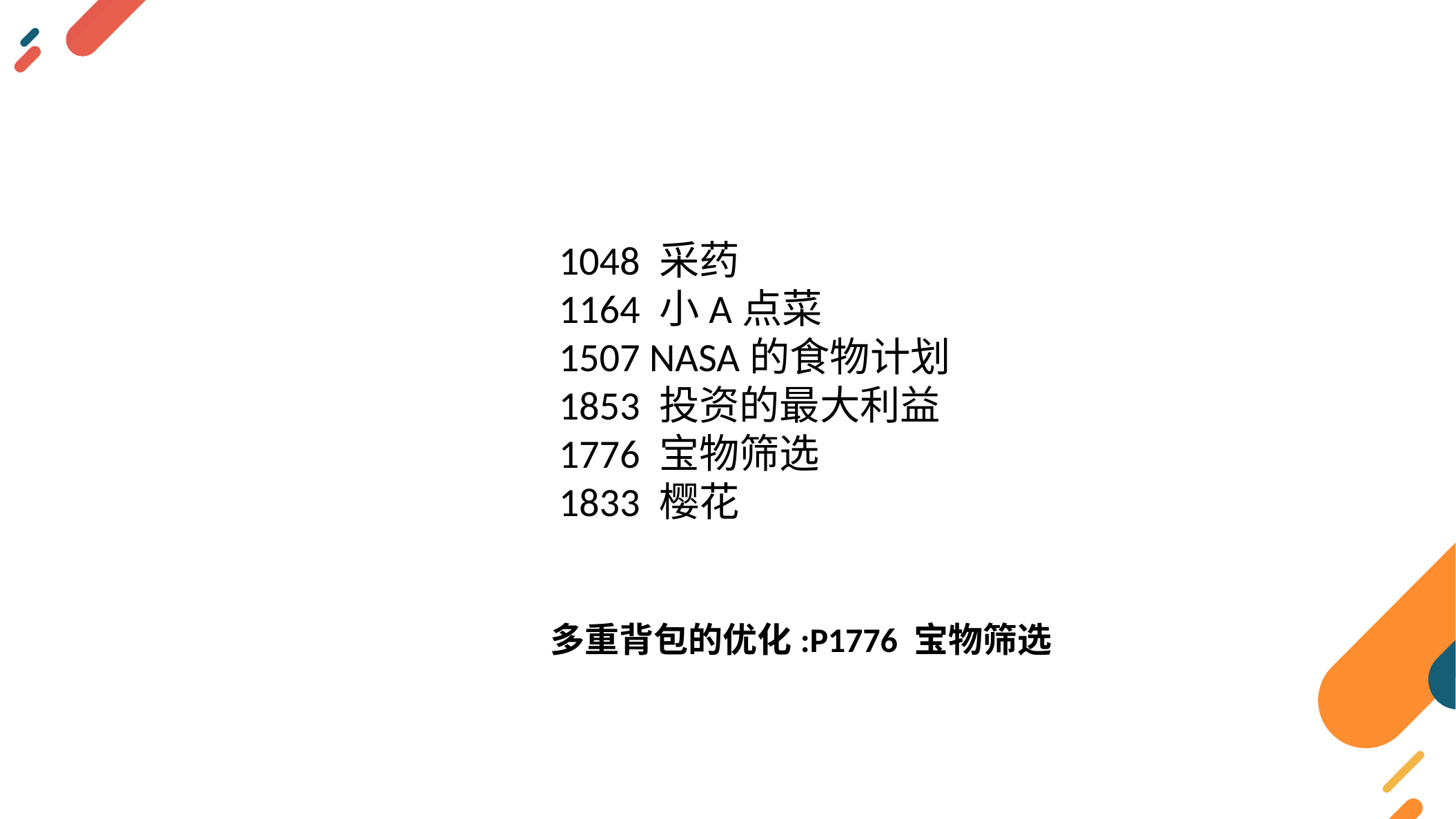

1048 采药
1164 小A点菜
1507 NASA的食物计划
1853 投资的最大利益
1776 宝物筛选
1833 樱花

多重背包的优化:P1776 宝物筛选